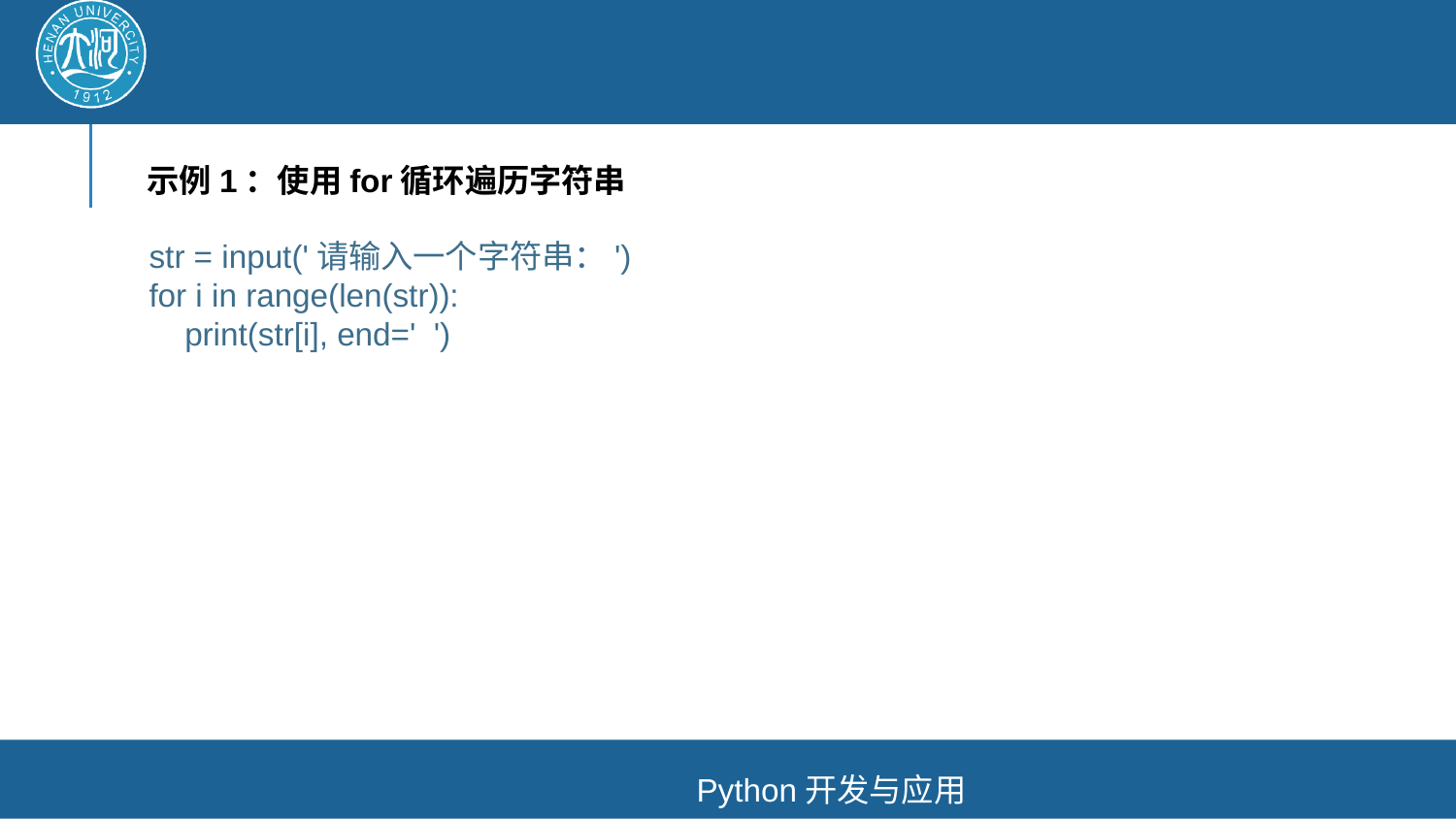

#
示例1：使用for循环遍历字符串
str = input('请输入一个字符串：')
for i in range(len(str)):
    print(str[i], end='  ')
87

Python开发与应用
87